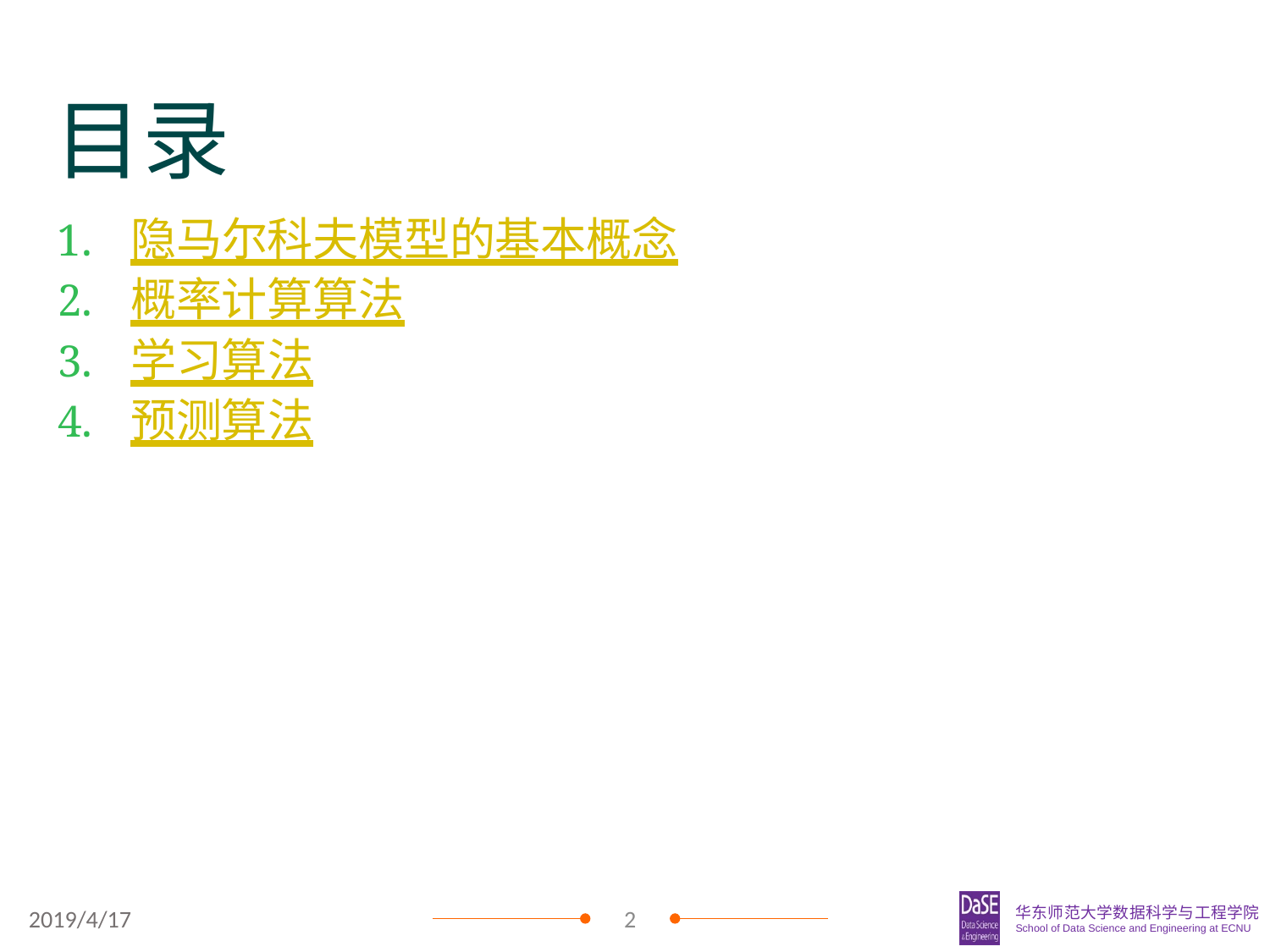

目录
1.	隐马尔科夫模型的基本概念
2.	概率计算算法
3.	学习算法
4.	预测算法